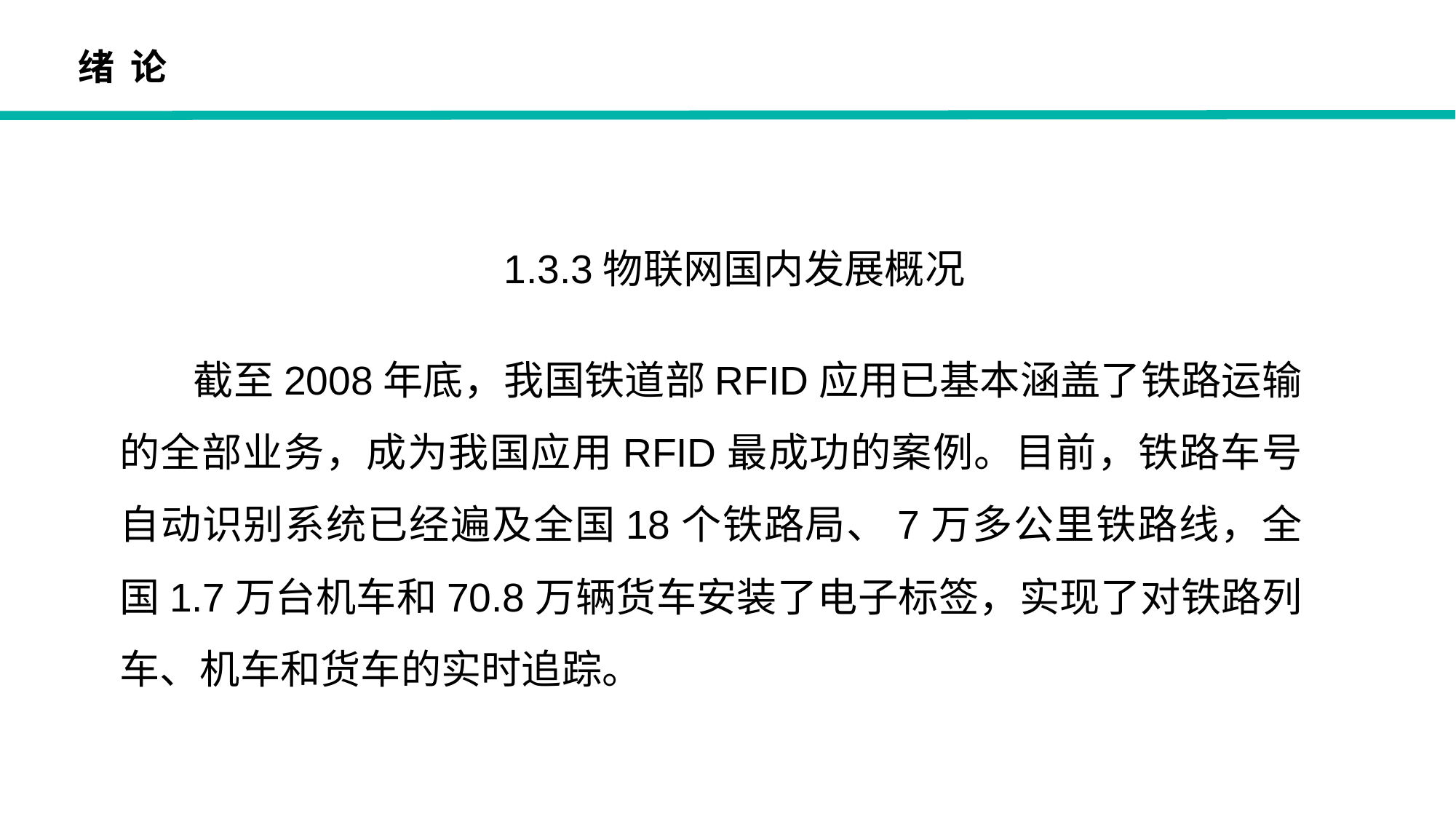

1.3.3物联网国内发展概况
截至2008年底，我国铁道部RFID应用已基本涵盖了铁路运输的全部业务，成为我国应用RFID最成功的案例。目前，铁路车号自动识别系统已经遍及全国18个铁路局、7万多公里铁路线，全国1.7万台机车和70.8万辆货车安装了电子标签，实现了对铁路列车、机车和货车的实时追踪。